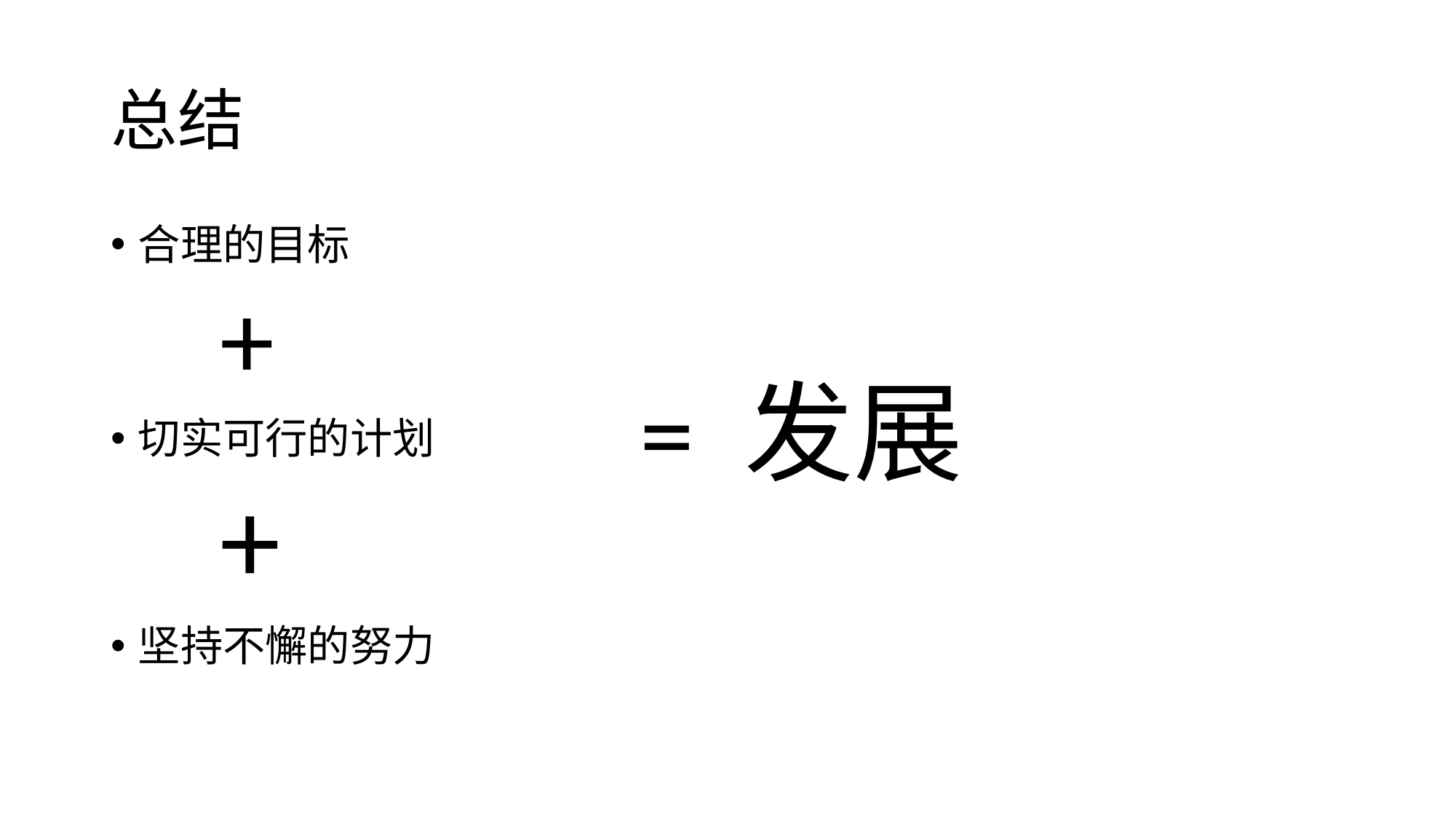

# 总结
合理的目标
	+
切实可行的计划
	+
坚持不懈的努力
= 发展